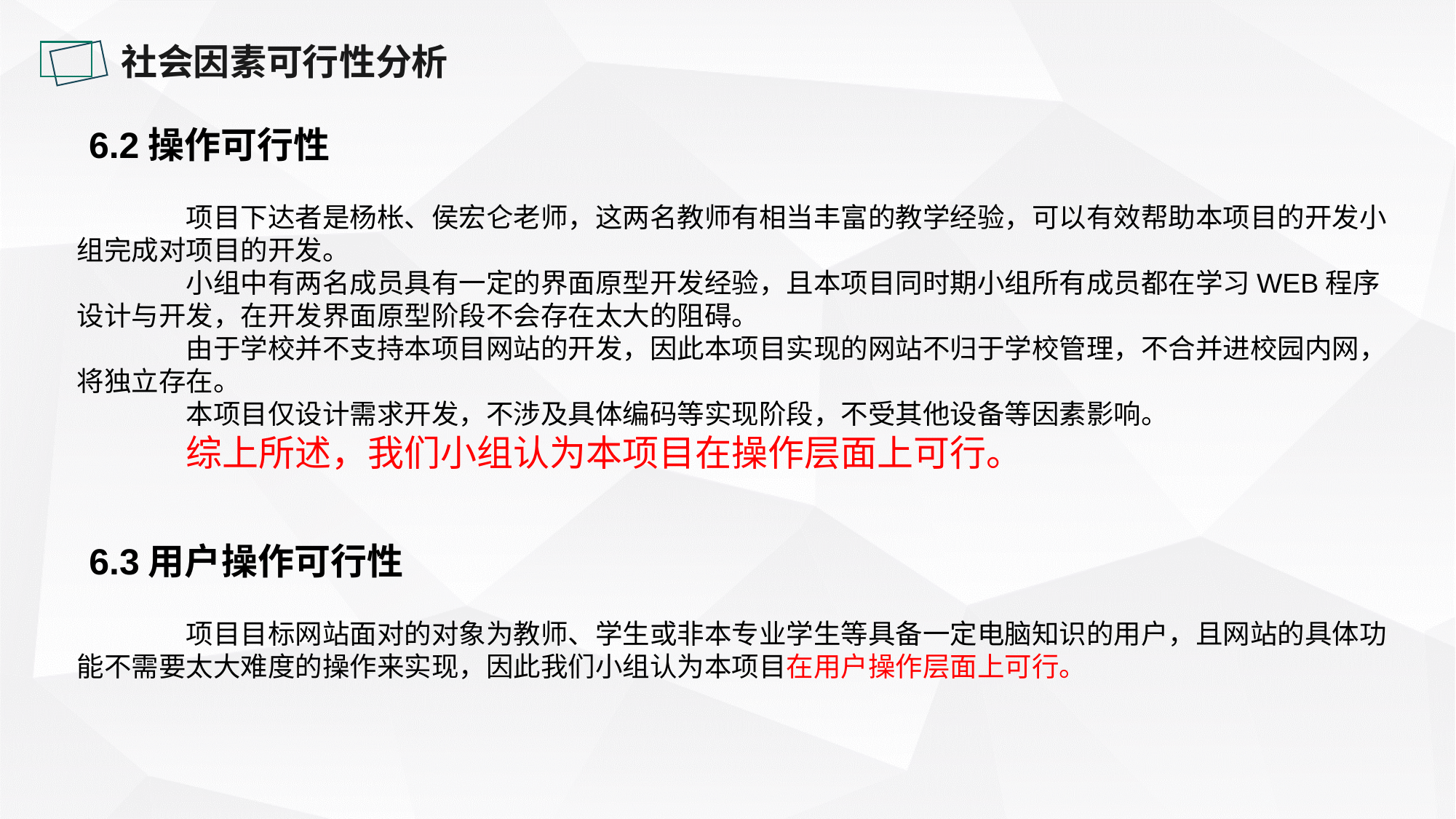

社会因素可行性分析

6.2操作可行性
	项目下达者是杨枨、侯宏仑老师，这两名教师有相当丰富的教学经验，可以有效帮助本项目的开发小组完成对项目的开发。
	小组中有两名成员具有一定的界面原型开发经验，且本项目同时期小组所有成员都在学习WEB程序设计与开发，在开发界面原型阶段不会存在太大的阻碍。
	由于学校并不支持本项目网站的开发，因此本项目实现的网站不归于学校管理，不合并进校园内网，将独立存在。
	本项目仅设计需求开发，不涉及具体编码等实现阶段，不受其他设备等因素影响。
	综上所述，我们小组认为本项目在操作层面上可行。
6.3用户操作可行性
	项目目标网站面对的对象为教师、学生或非本专业学生等具备一定电脑知识的用户，且网站的具体功能不需要太大难度的操作来实现，因此我们小组认为本项目在用户操作层面上可行。